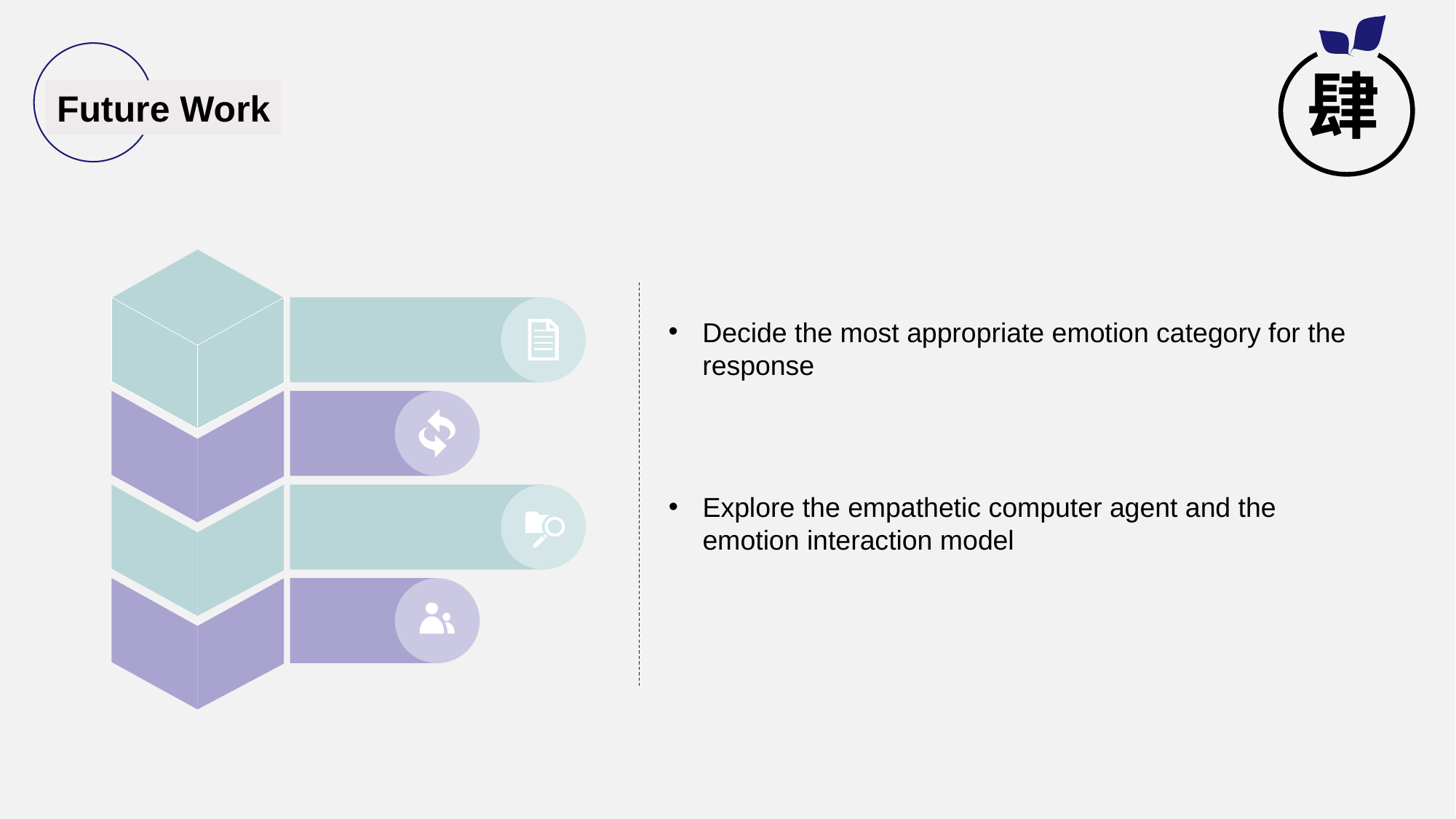

肆
Future Work

Decide the most appropriate emotion category for the response

Explore the empathetic computer agent and the emotion interaction model